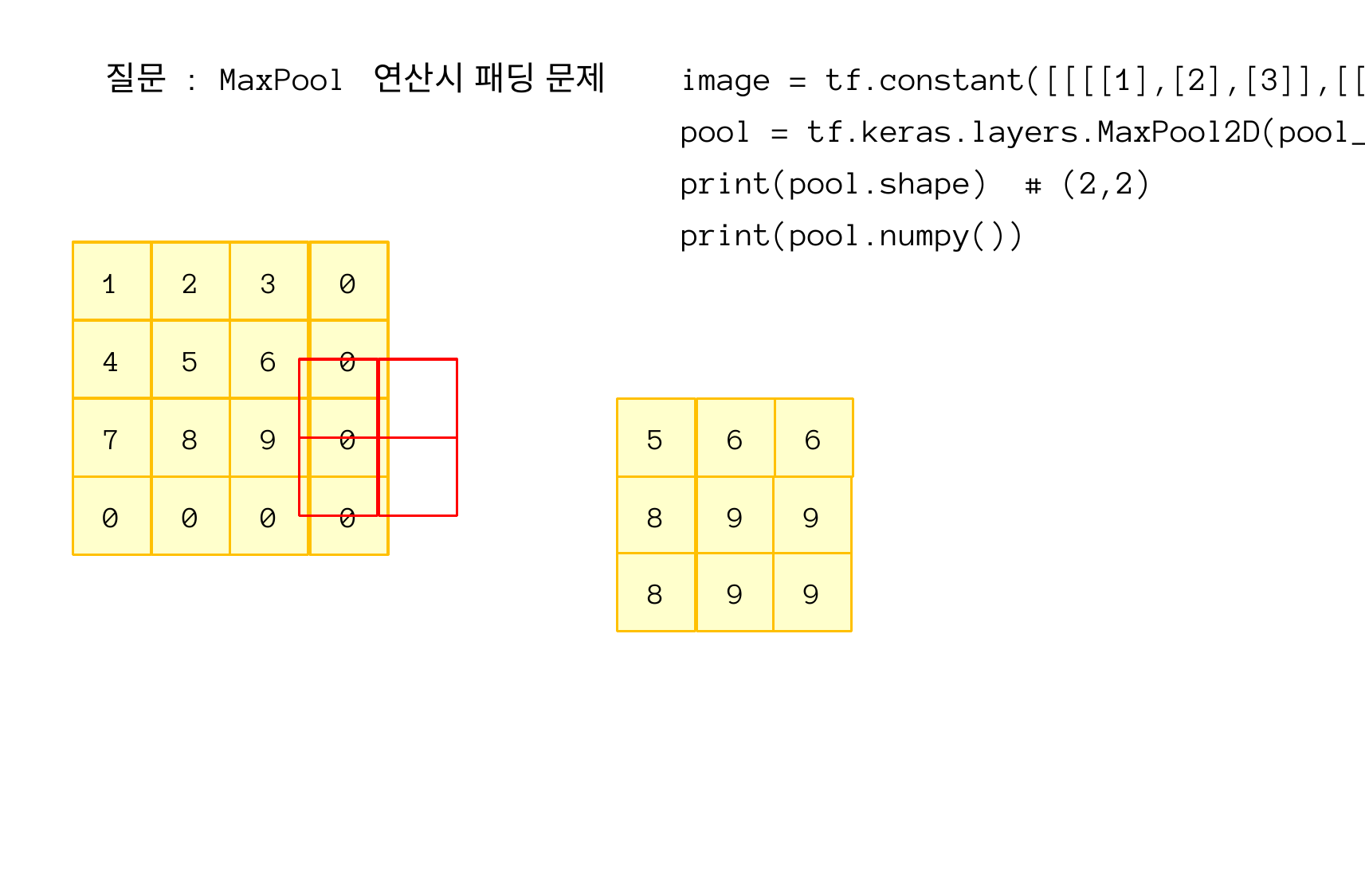

질문 : MaxPool 연산시 패딩 문제
image = tf.constant([[[[1],[2],[3]],[[4],[5],[6]], [[7],[8],[9]]]], dtype=np.float32)
pool = tf.keras.layers.MaxPool2D(pool_size=(2,2), strides=1, padding='same')(image)
print(pool.shape)  # (2,2)
print(pool.numpy())
1
2
3
0
4
5
6
0
7
8
9
0
0
0
0
0

6
5
6
8
9
9
8
9
9